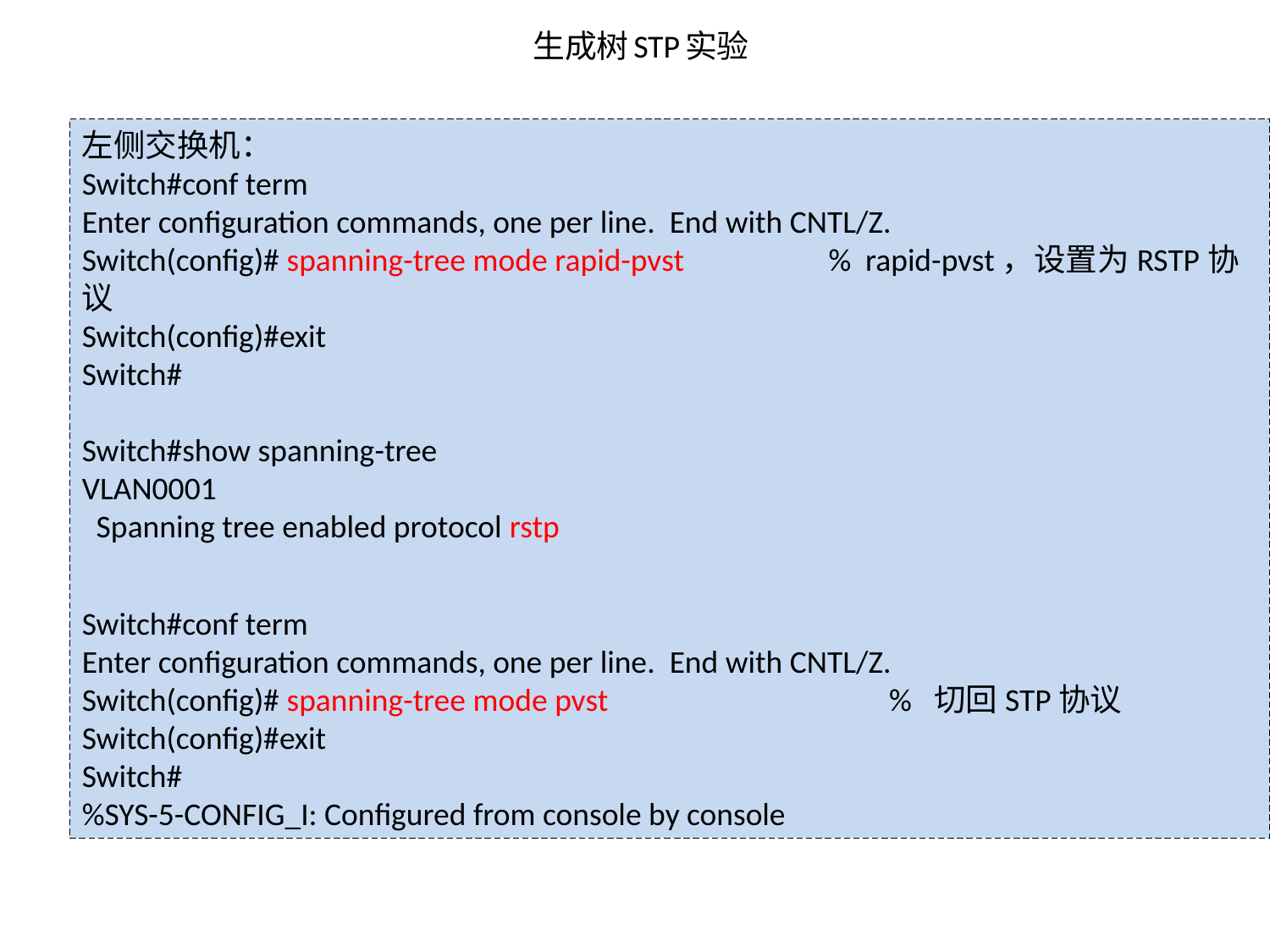

# 生成树STP实验
左侧交换机：
Switch#conf term
Enter configuration commands, one per line.  End with CNTL/Z.
Switch(config)# spanning-tree mode rapid-pvst                    %  rapid-pvst，设置为RSTP协议
Switch(config)#exit
Switch#

Switch#show spanning-tree
VLAN0001
  Spanning tree enabled protocol rstp

Switch#conf term
Enter configuration commands, one per line.  End with CNTL/Z.
Switch(config)# spanning-tree mode pvst                                       %  切回STP协议
Switch(config)#exit
Switch#
%SYS-5-CONFIG_I: Configured from console by console